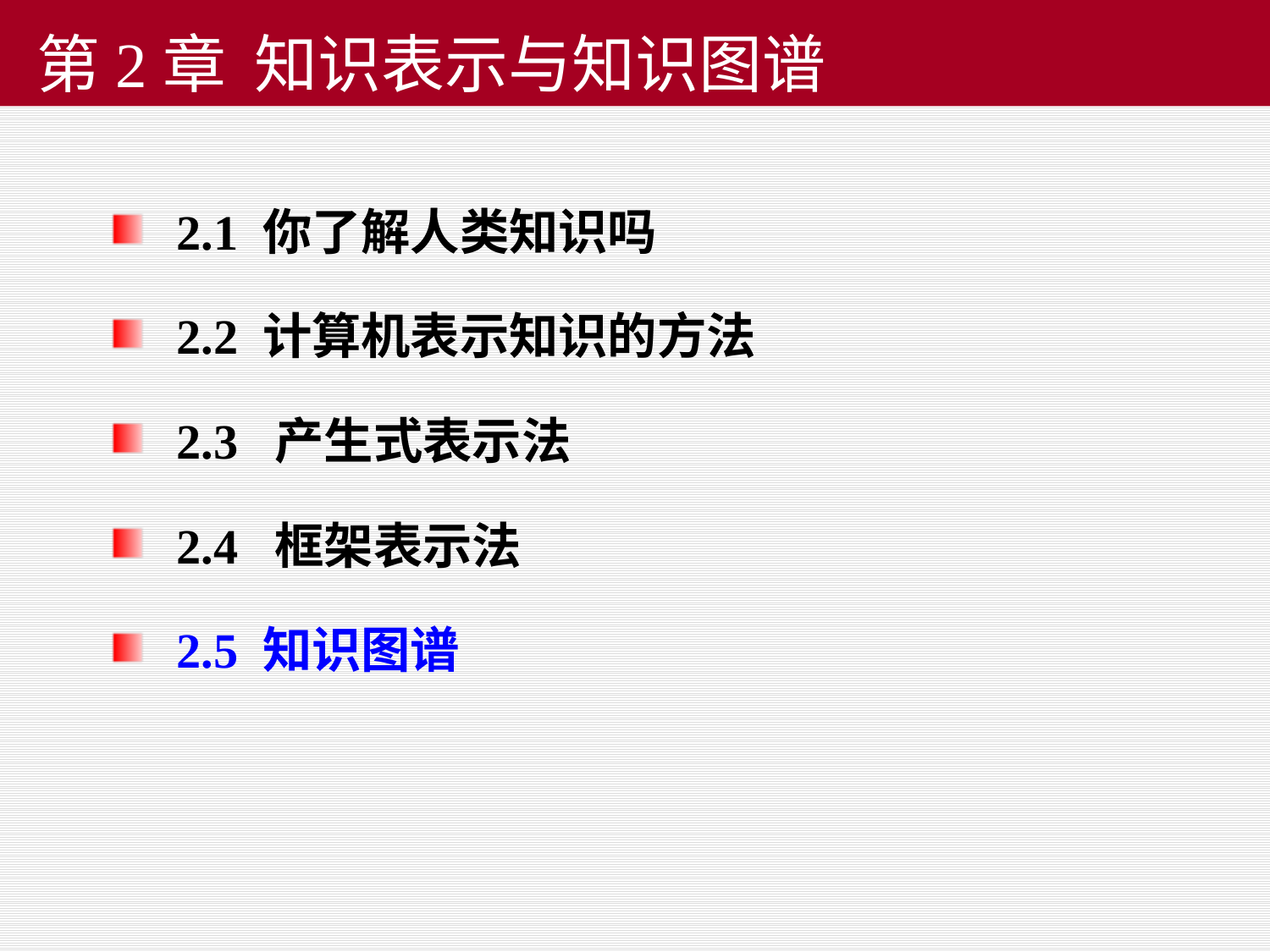

第2章  知识表示与知识图谱
2.1 你了解人类知识吗
2.2 计算机表示知识的方法
2.3  产生式表示法
2.4  框架表示法
2.5 知识图谱
65